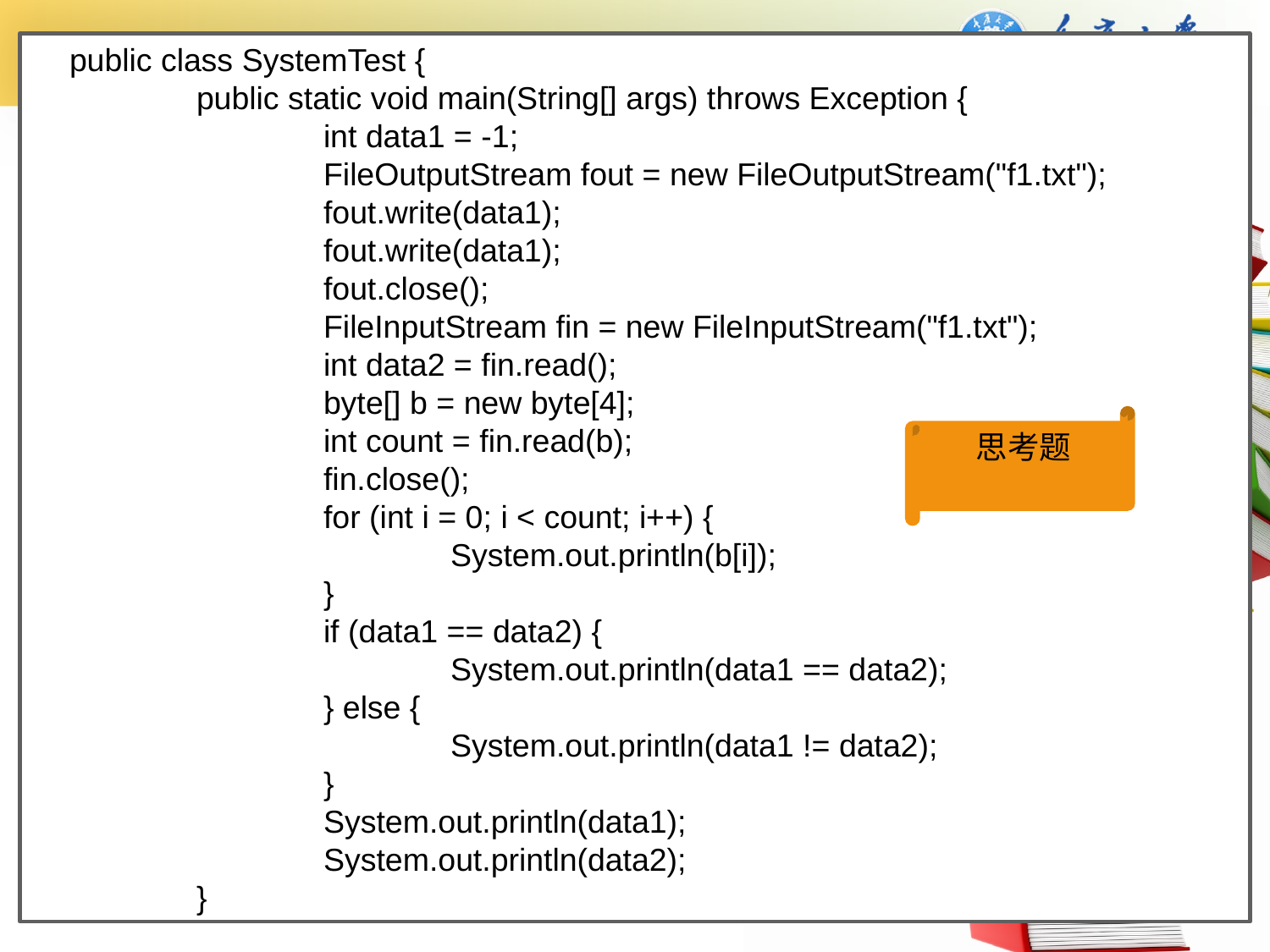

#
public class SystemTest {
	public static void main(String[] args) throws Exception {
		int data1 = -1;
		FileOutputStream fout = new FileOutputStream("f1.txt");
		fout.write(data1);
		fout.write(data1);
		fout.close();
		FileInputStream fin = new FileInputStream("f1.txt");
		int data2 = fin.read();
		byte[] b = new byte[4];
		int count = fin.read(b);
		fin.close();
		for (int i = 0; i < count; i++) {
			System.out.println(b[i]);
		}
		if (data1 == data2) {
			System.out.println(data1 == data2);
		} else {
			System.out.println(data1 != data2);
		}
		System.out.println(data1);
		System.out.println(data2);
	}

思考题
P21